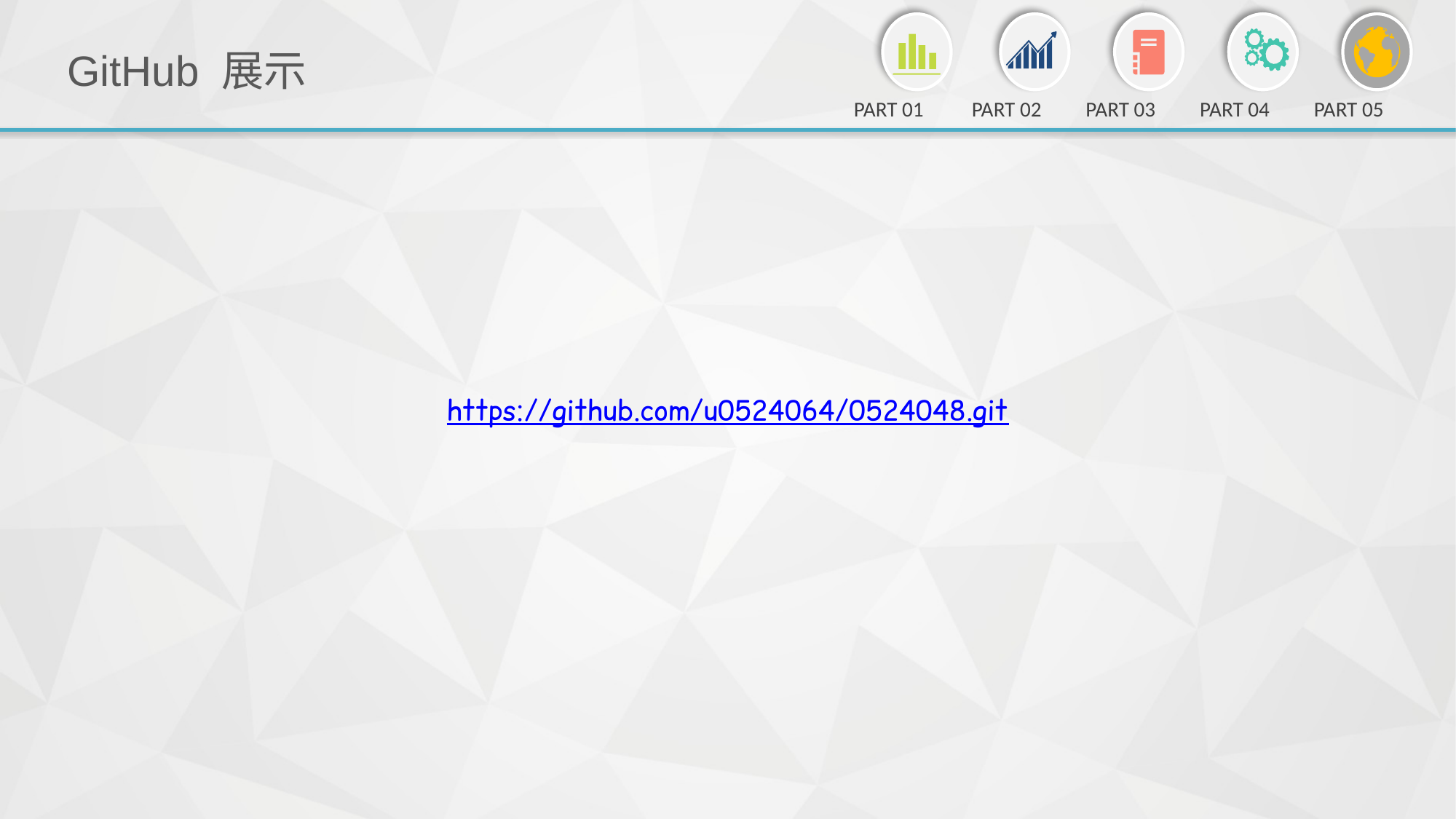

PART 01
PART 02
PART 03
PART 04
PART 05
GitHub 展示
https://github.com/u0524064/0524048.git